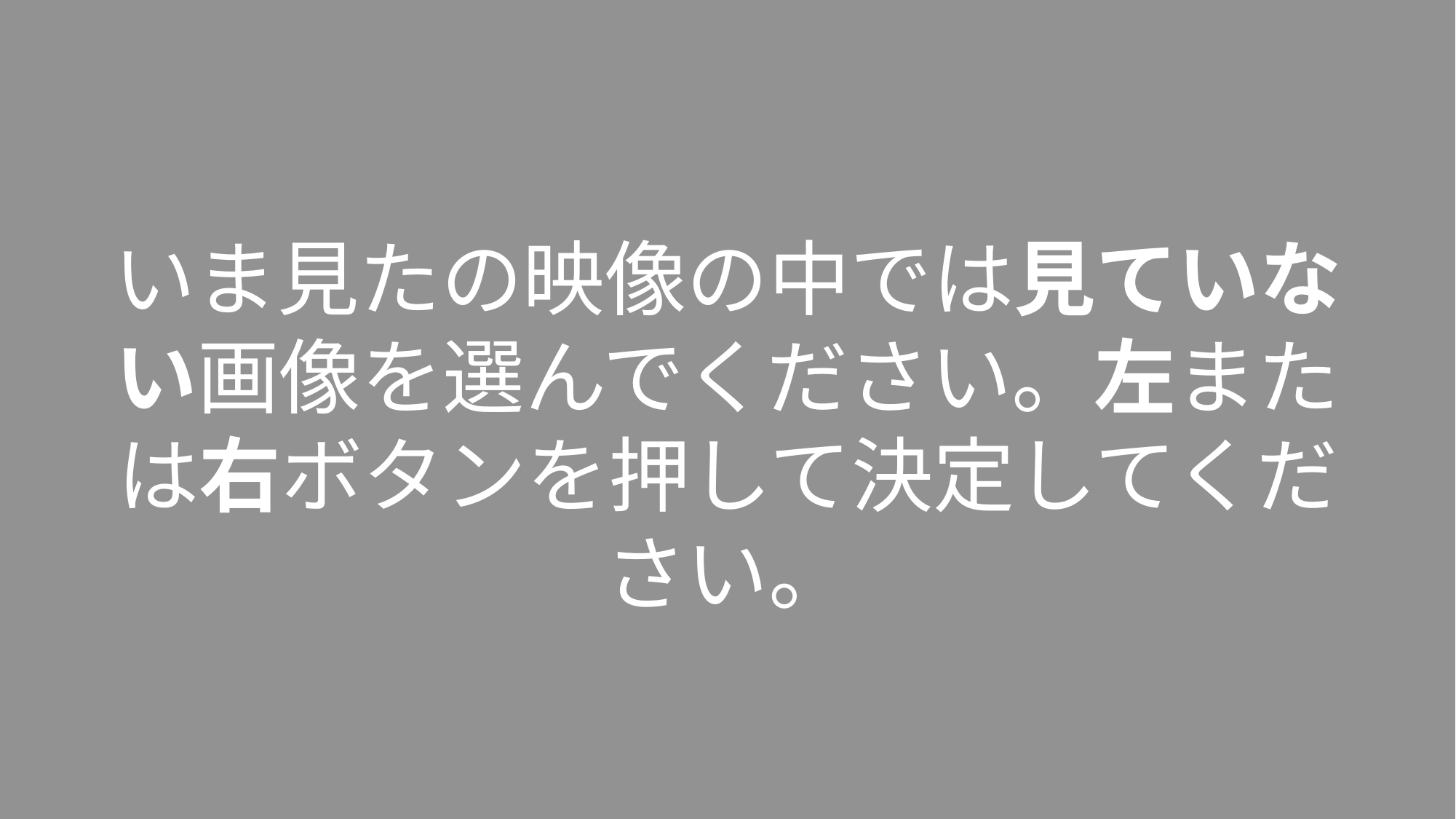

いま見たの映像の中では見ていない画像を選んでください。左または右ボタンを押して決定してください。